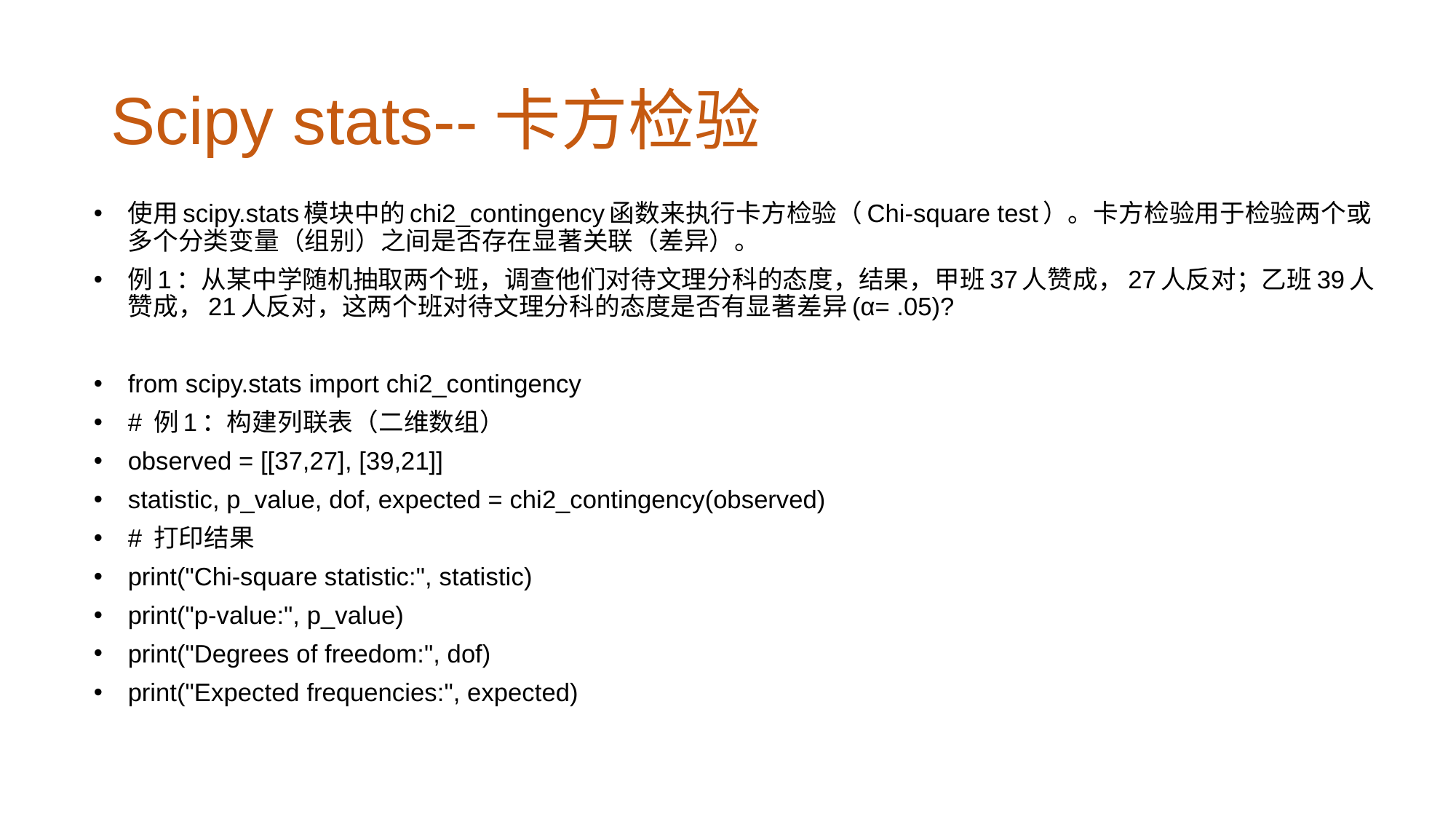

# Scipy stats--卡方检验
使用scipy.stats模块中的chi2_contingency函数来执行卡方检验（Chi-square test）。卡方检验用于检验两个或多个分类变量（组别）之间是否存在显著关联（差异）。
例1：从某中学随机抽取两个班，调查他们对待文理分科的态度，结果，甲班37人赞成，27人反对；乙班39人赞成，21人反对，这两个班对待文理分科的态度是否有显著差异(α= .05)?

from scipy.stats import chi2_contingency
# 例1：构建列联表（二维数组）
observed = [[37,27], [39,21]]
statistic, p_value, dof, expected = chi2_contingency(observed)
# 打印结果
print("Chi-square statistic:", statistic)
print("p-value:", p_value)
print("Degrees of freedom:", dof)
print("Expected frequencies:", expected)